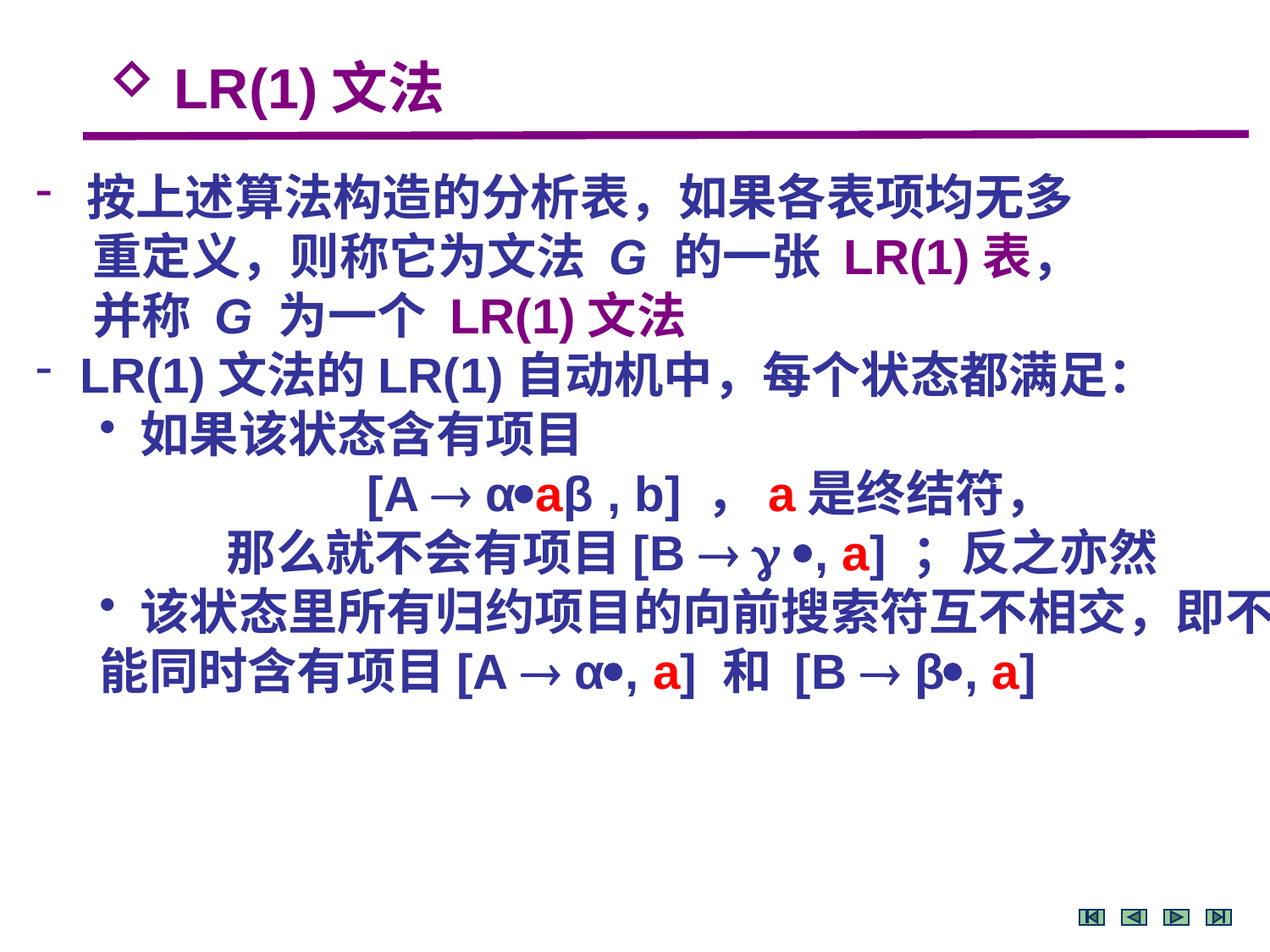

LR(1)文法

  按上述算法构造的分析表，如果各表项均无多
    重定义，则称它为文法 G 的一张 LR(1)表，
    并称 G 为一个 LR(1)文法
  LR(1)文法的LR(1)自动机中，每个状态都满足：
 如果该状态含有项目
	 [A → α•aβ , b] ，a是终结符，
那么就不会有项目[B → γ •, a] ；反之亦然
 该状态里所有归约项目的向前搜索符互不相交，即不能同时含有项目[A → α•, a] 和 [B → β•, a]